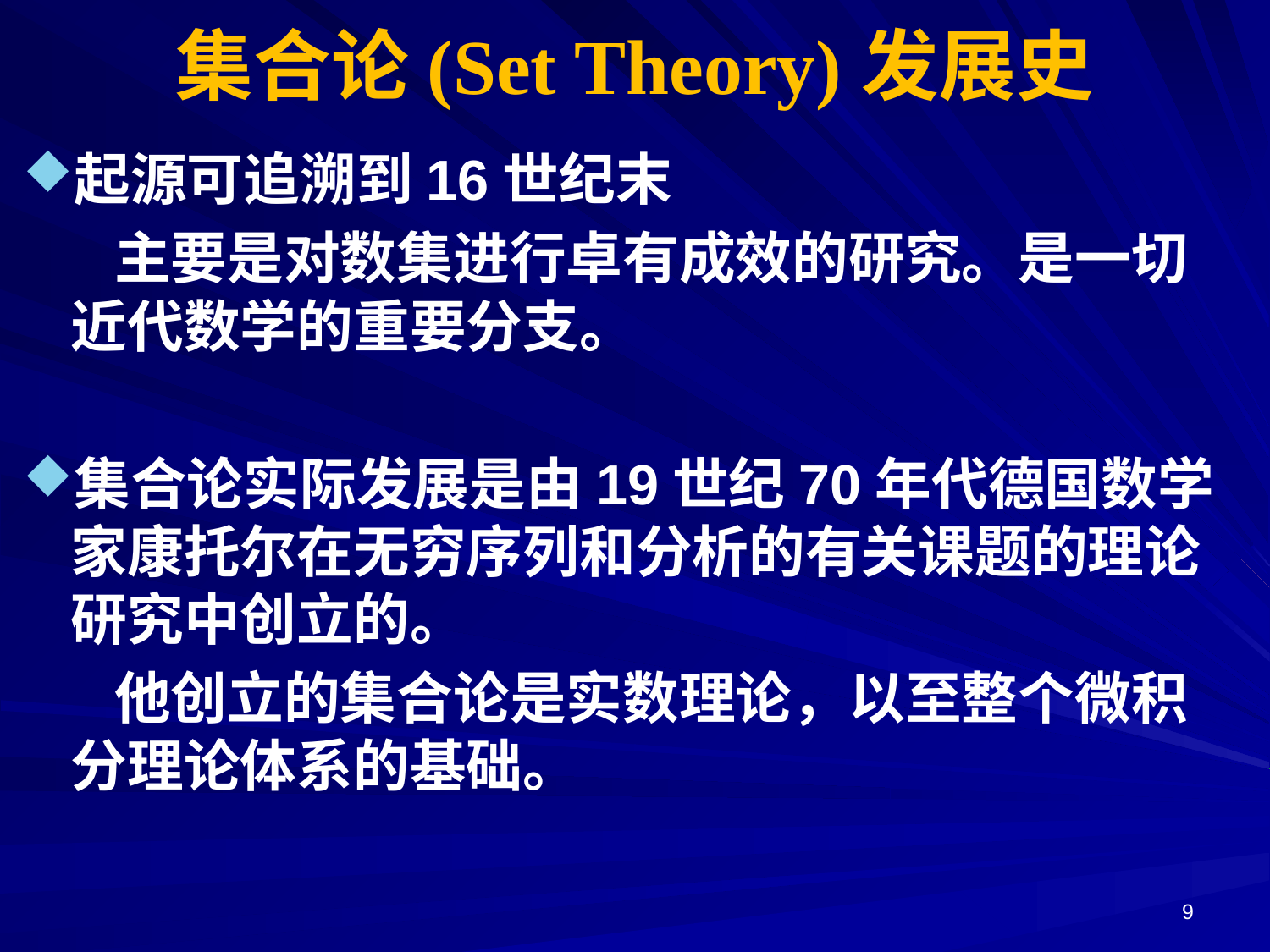

# 集合论(Set Theory)发展史
起源可追溯到16世纪末
      主要是对数集进行卓有成效的研究。是一切近代数学的重要分支。

集合论实际发展是由19世纪70年代德国数学家康托尔在无穷序列和分析的有关课题的理论研究中创立的。
      他创立的集合论是实数理论，以至整个微积分理论体系的基础。
9